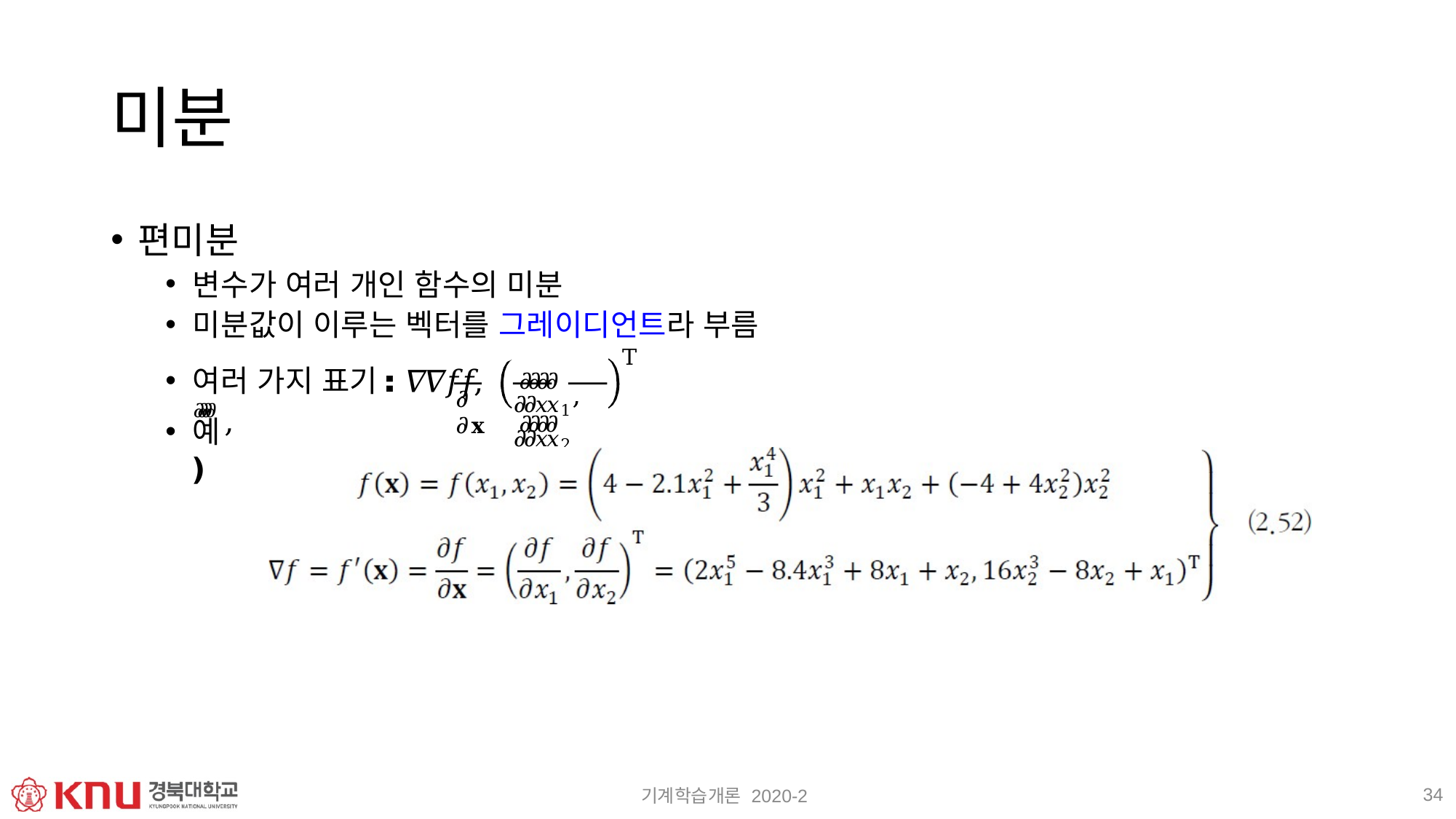

# 미분
편미분
변수가 여러 개인 함수의 미분
미분값이 이루는 벡터를 그레이디언트라 부름
T
𝜕𝜕𝜕𝜕 , 𝜕𝜕𝜕𝜕

여러 가지 표기: 𝛻𝛻𝑓𝑓, 𝜕𝜕𝜕𝜕 ,

𝜕𝜕𝐱𝐱
𝜕𝜕𝑥𝑥1	𝜕𝜕𝑥𝑥2
예)

34
기계학습개론 2020-2